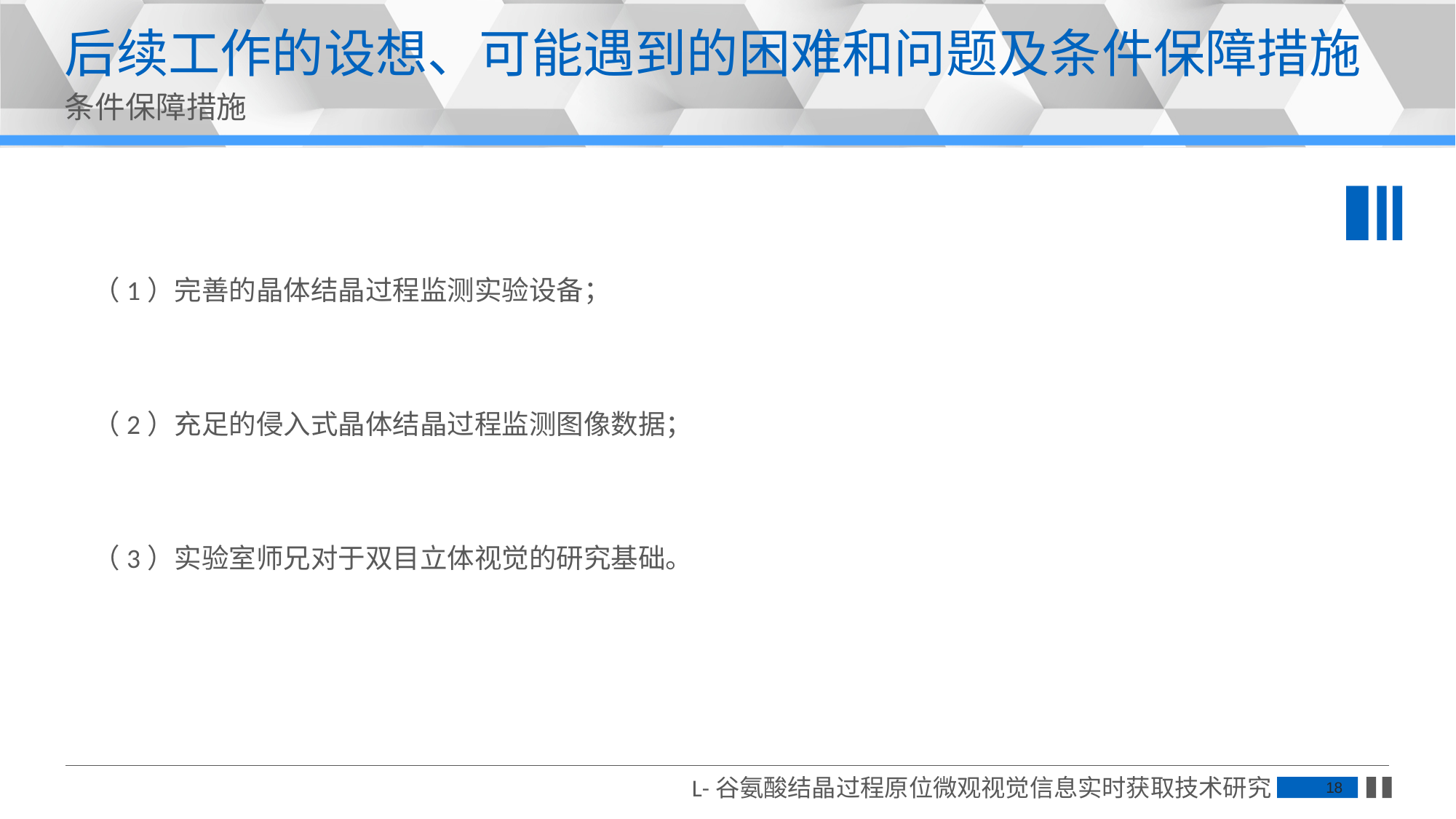

后续工作的设想、可能遇到的困难和问题及条件保障措施
条件保障措施

（1）完善的晶体结晶过程监测实验设备；

（2）充足的侵入式晶体结晶过程监测图像数据；

（3）实验室师兄对于双目立体视觉的研究基础。
L-谷氨酸结晶过程原位微观视觉信息实时获取技术研究
18